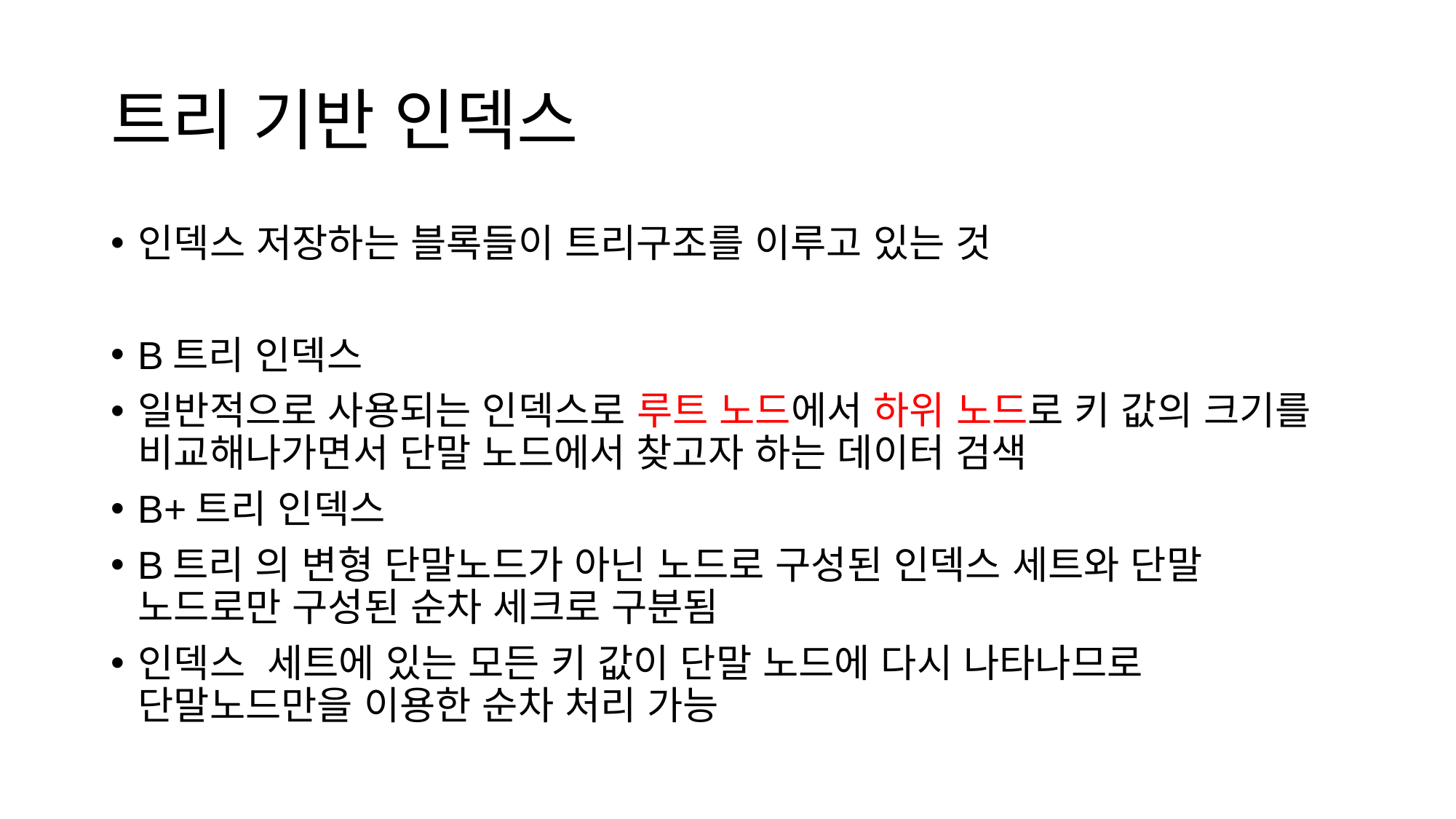

# 트리 기반 인덱스
인덱스 저장하는 블록들이 트리구조를 이루고 있는 것

B트리 인덱스
일반적으로 사용되는 인덱스로 루트 노드에서 하위 노드로 키 값의 크기를 비교해나가면서 단말 노드에서 찾고자 하는 데이터 검색
B+트리 인덱스
B트리 의 변형 단말노드가 아닌 노드로 구성된 인덱스 세트와 단말 노드로만 구성된 순차 세크로 구분됨
인덱스  세트에 있는 모든 키 값이 단말 노드에 다시 나타나므로 단말노드만을 이용한 순차 처리 가능